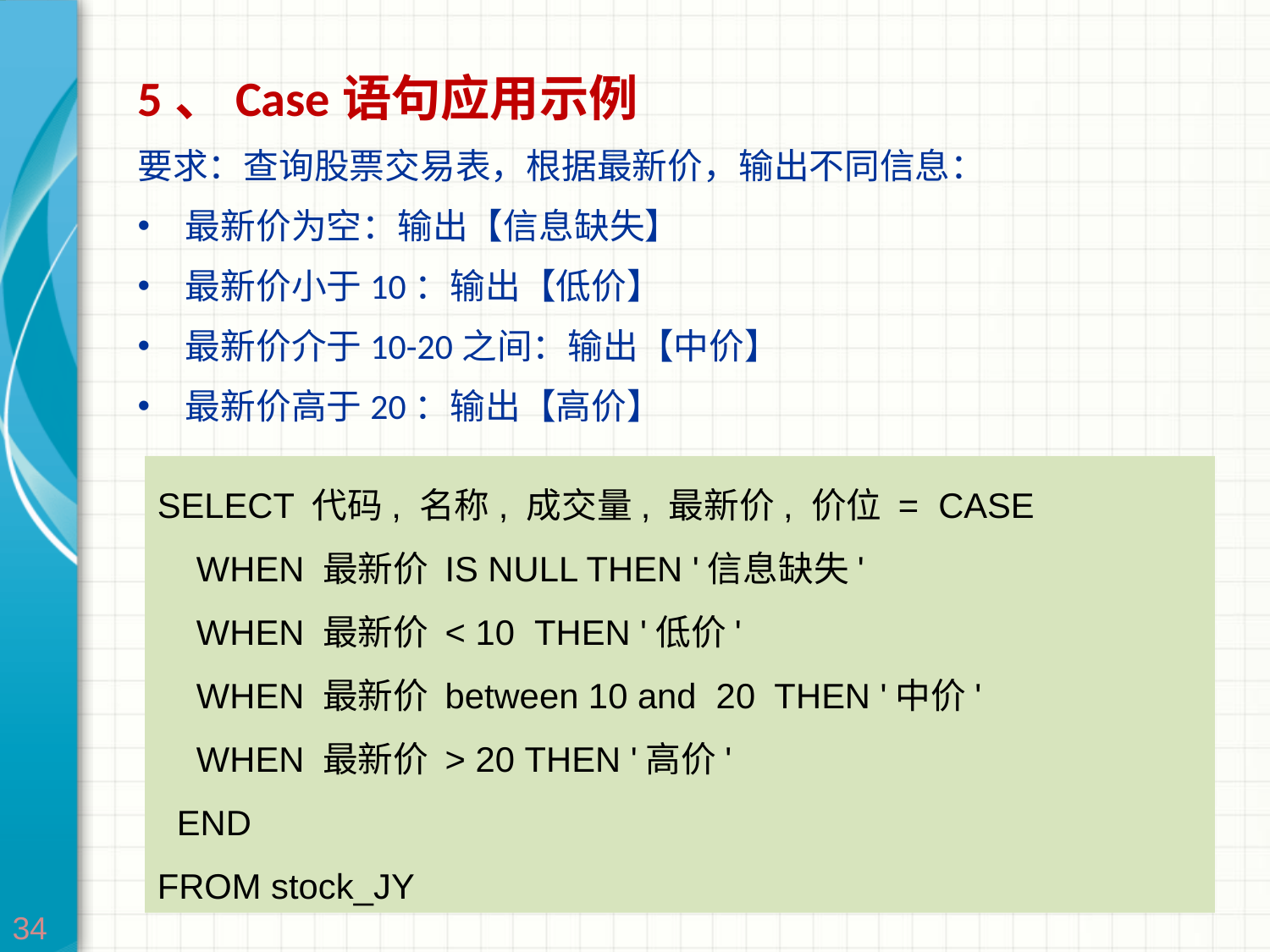

5、Case语句应用示例
要求：查询股票交易表，根据最新价，输出不同信息：
最新价为空：输出【信息缺失】
最新价小于10：输出【低价】
最新价介于10-20之间：输出【中价】
最新价高于20：输出【高价】
SELECT 代码, 名称, 成交量, 最新价, 价位 =  CASE
    WHEN 最新价 IS NULL THEN '信息缺失'
    WHEN 最新价 < 10  THEN '低价'
    WHEN 最新价 between 10 and  20  THEN '中价'
    WHEN 最新价 > 20 THEN '高价'
  END
FROM stock_JY
34